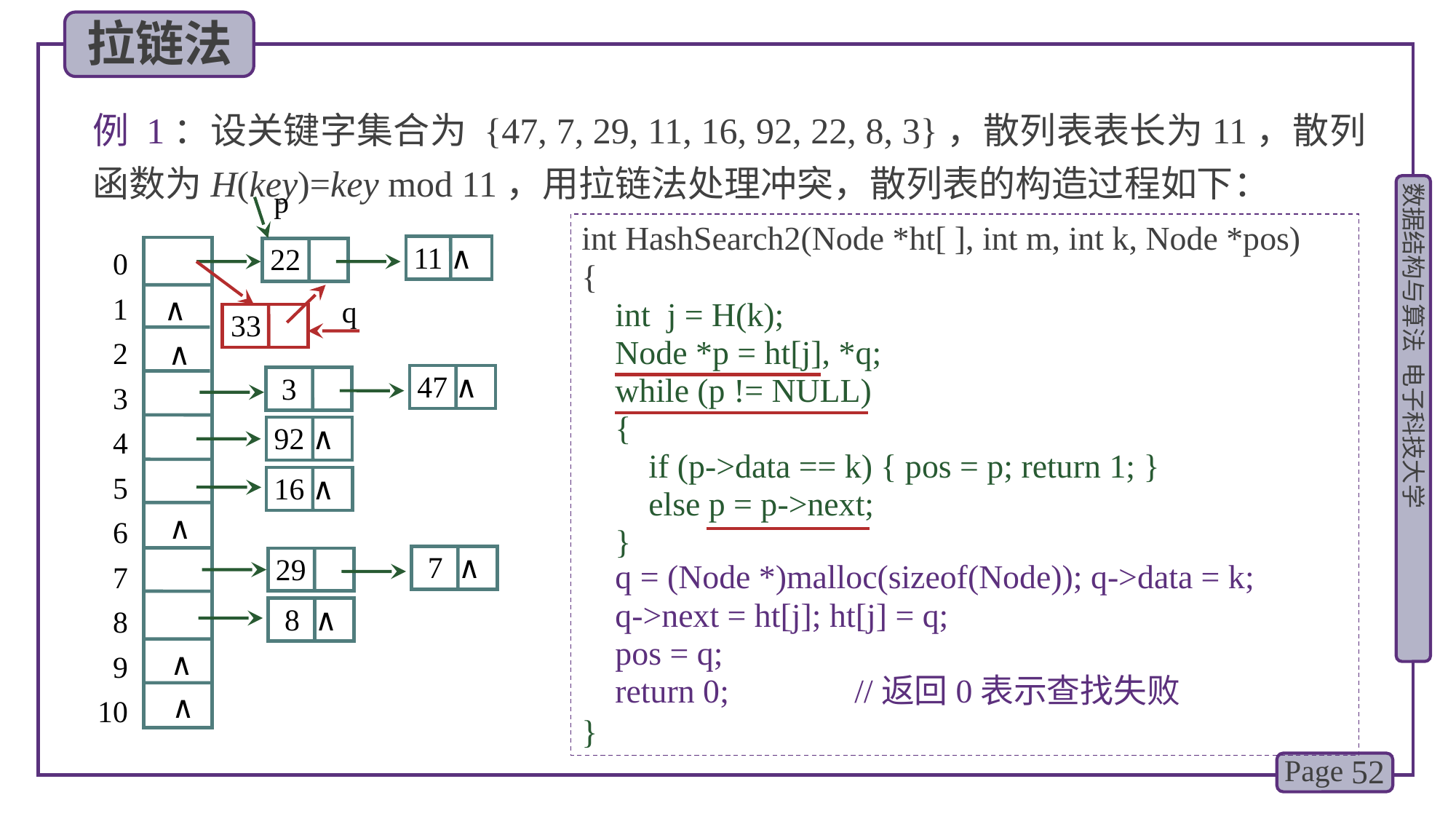

拉链法

例 1：设关键字集合为 {47, 7, 29, 11, 16, 92, 22, 8, 3}，散列表表长为11，散列函数为H(key)=key mod 11，用拉链法处理冲突，散列表的构造过程如下：
 p

int HashSearch2(Node *ht[ ], int m, int k, Node *pos)
{
    int  j = H(k);
    Node *p = ht[j], *q;
    while (p != NULL)
    {
        if (p->data == k) { pos = p; return 1; }
        else p = p->next;
    }

}
 0
 1
 2
 3
 4
 5
 6
 7
 8
 9
10

 11 ∧

 22

∧
∧
∧
∧
∧
 q
33

 47 ∧

  3

 92 ∧

 16 ∧

 7  ∧

 29

    q = (Node *)malloc(sizeof(Node)); q->data = k;
    q->next = ht[j]; ht[j] = q;
    pos = q;
    return 0;               //返回0表示查找失败

 8  ∧